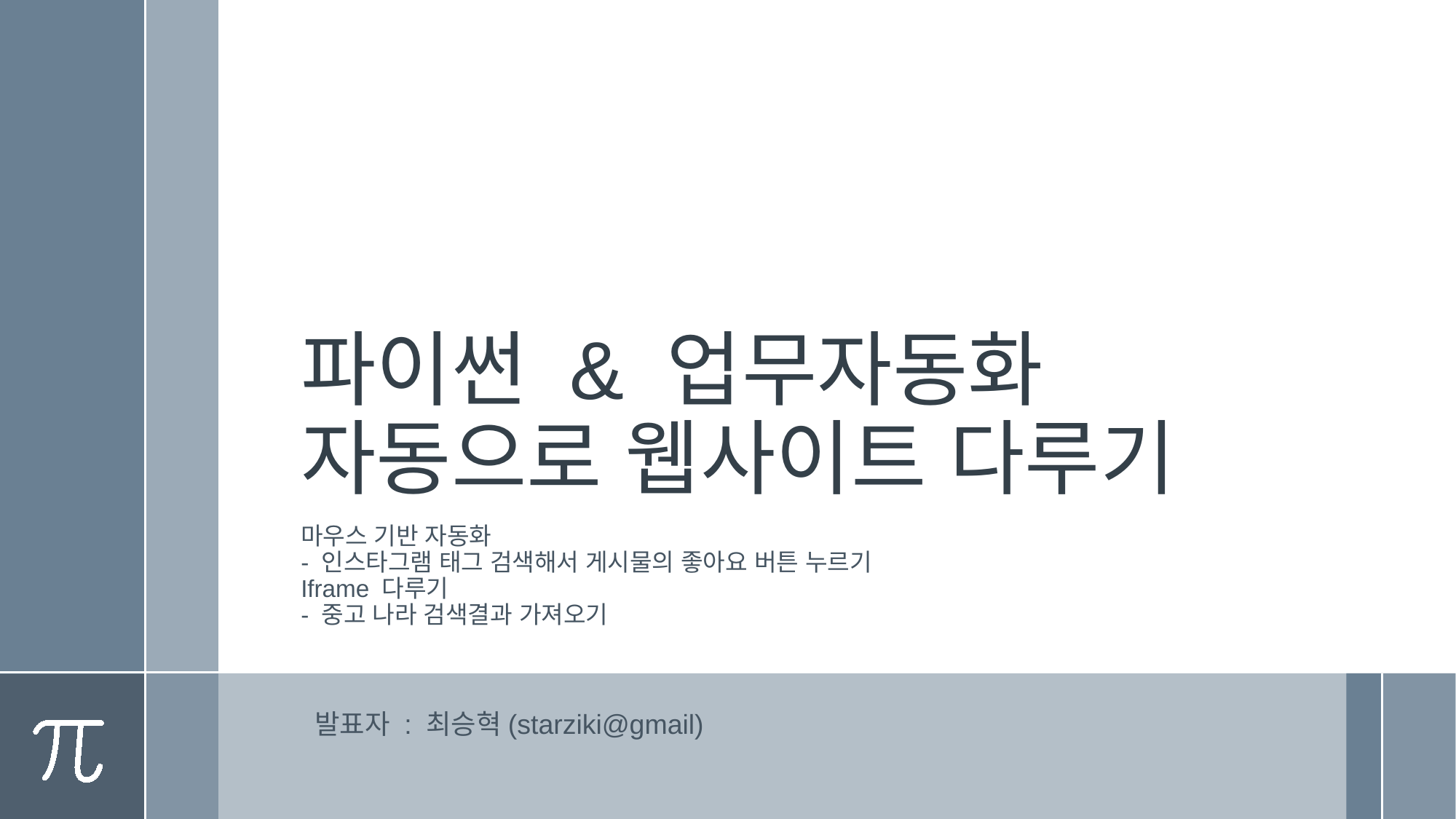

# 파이썬 & 업무자동화 자동으로 웹사이트 다루기
마우스 기반 자동화
- 인스타그램 태그 검색해서 게시물의 좋아요 버튼 누르기
Iframe 다루기
- 중고 나라 검색결과 가져오기
발표자 : 최승혁(starziki@gmail)